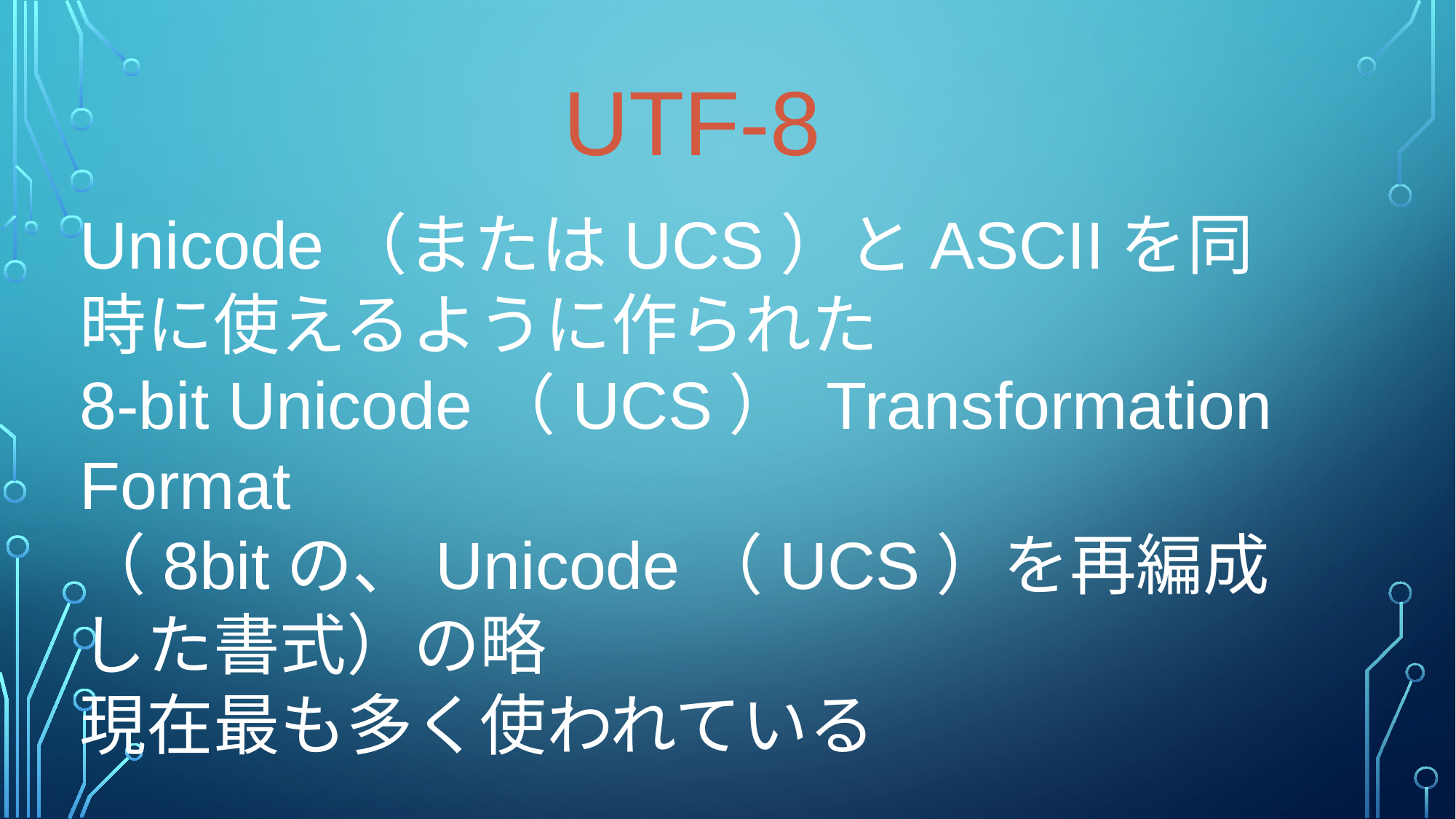

# UTF-8
Unicode（またはUCS）とASCIIを同時に使えるように作られた
8-bit Unicode（UCS） Transformation Format
（8bitの、Unicode（UCS）を再編成した書式）の略
現在最も多く使われている